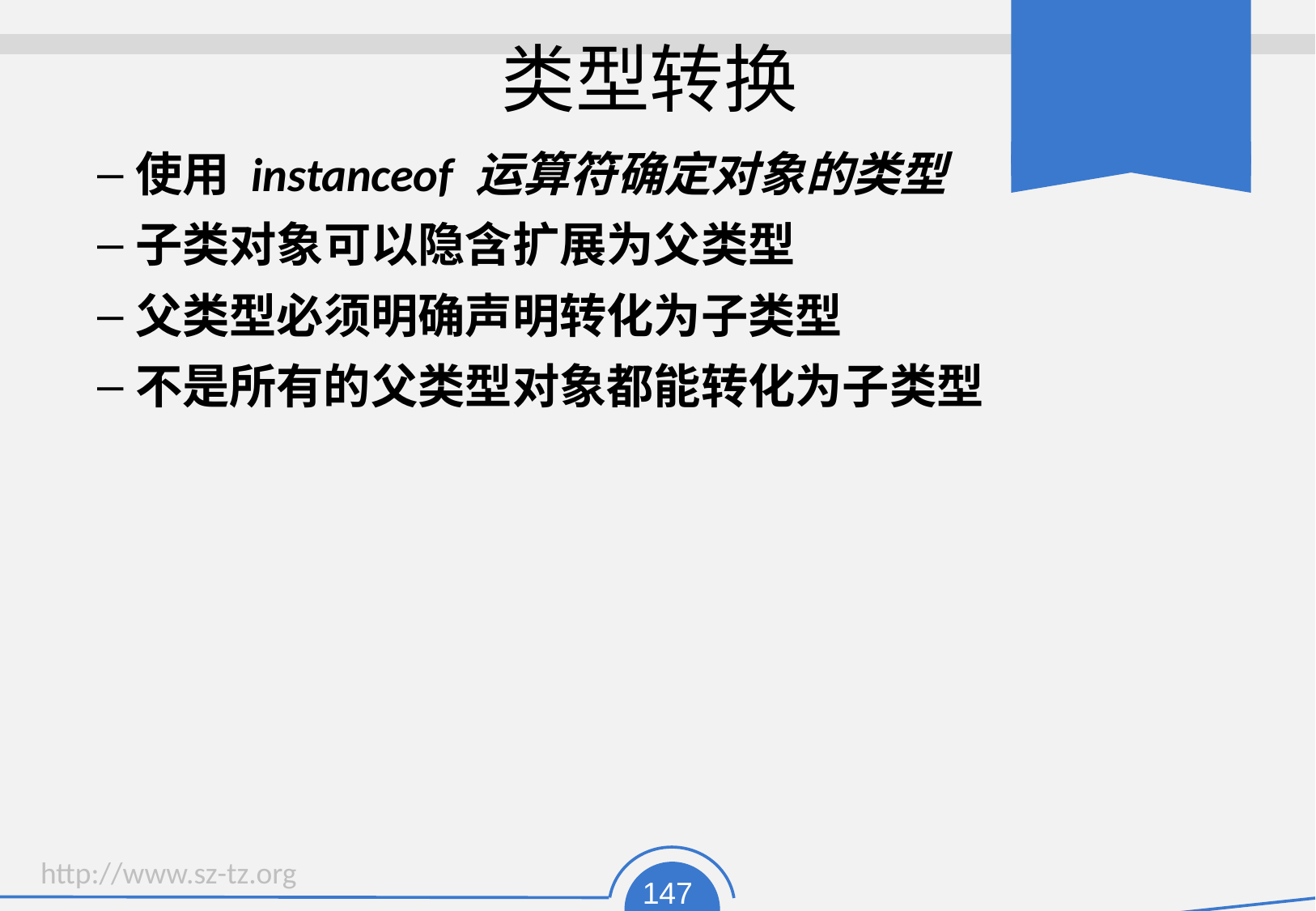

# 类型转换
使用 instanceof 运算符确定对象的类型
子类对象可以隐含扩展为父类型
父类型必须明确声明转化为子类型
不是所有的父类型对象都能转化为子类型